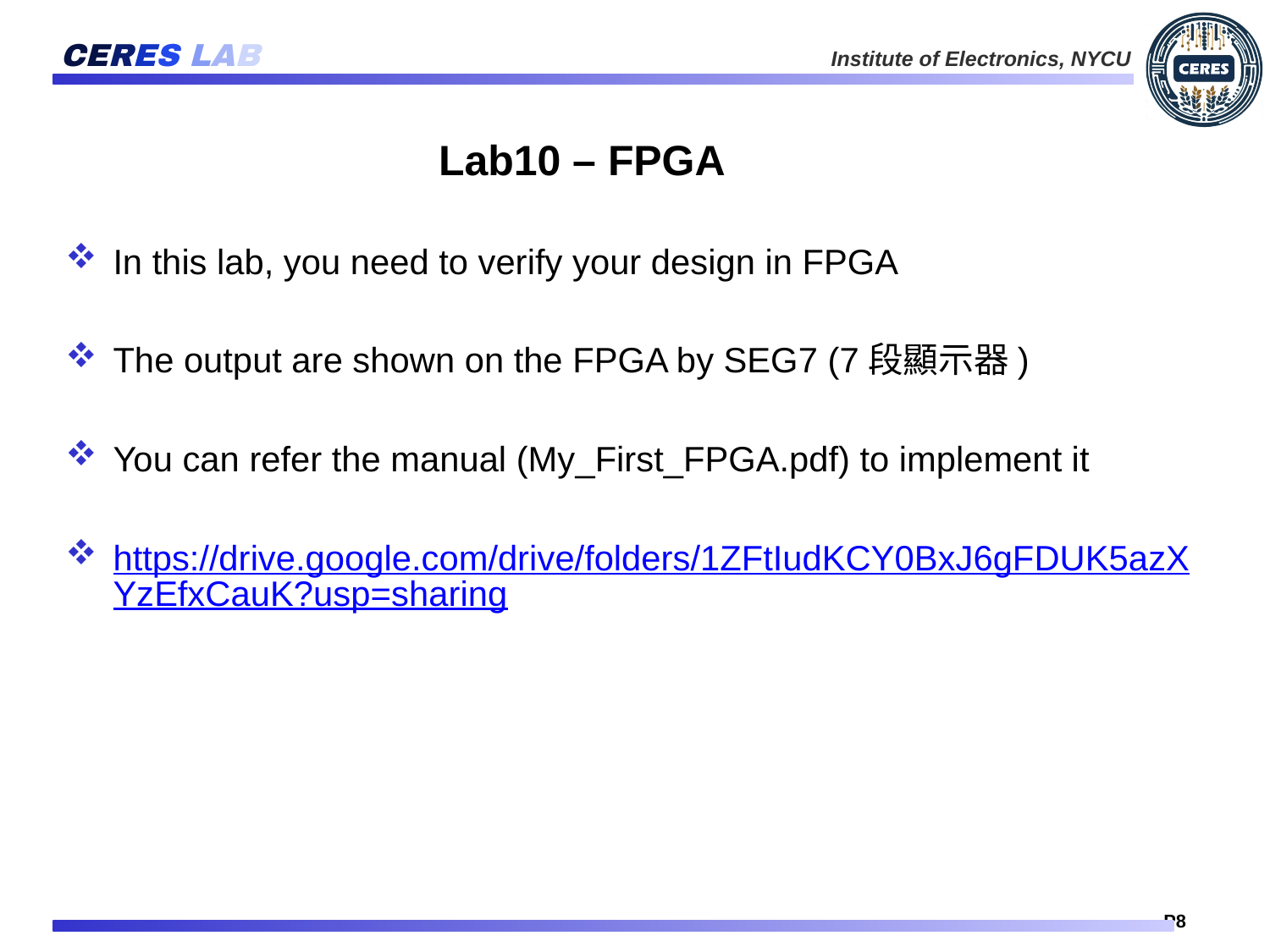

# Lab10 – FPGA
In this lab, you need to verify your design in FPGA

The output are shown on the FPGA by SEG7 (7段顯示器)

You can refer the manual (My_First_FPGA.pdf) to implement it

https://drive.google.com/drive/folders/1ZFtIudKCY0BxJ6gFDUK5azXYzEfxCauK?usp=sharing